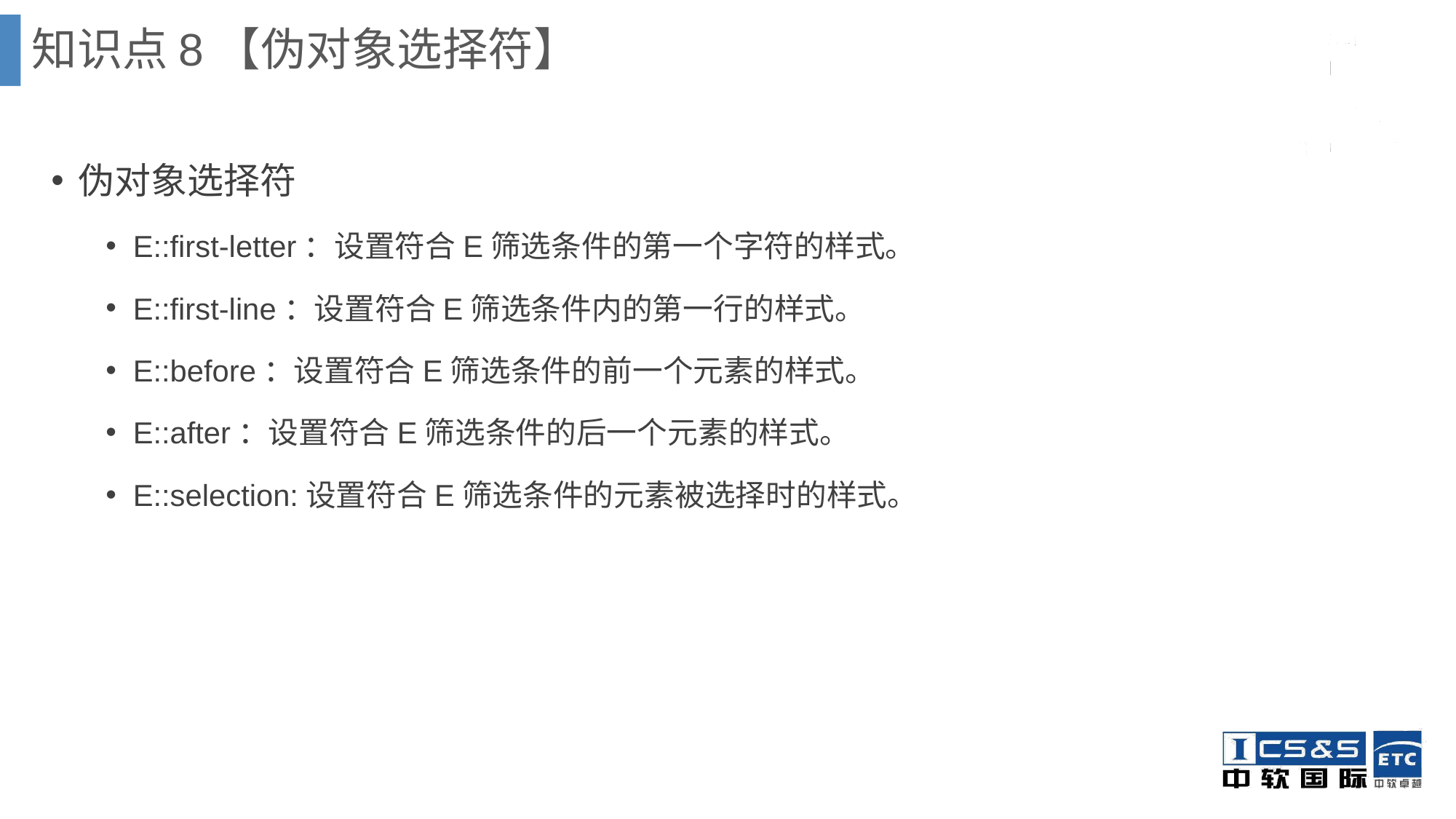

知识点8【伪对象选择符】
伪对象选择符
E::first-letter：设置符合E筛选条件的第一个字符的样式。
E::first-line：设置符合E筛选条件内的第一行的样式。
E::before：设置符合E筛选条件的前一个元素的样式。
E::after：设置符合E筛选条件的后一个元素的样式。
E::selection:设置符合E筛选条件的元素被选择时的样式。